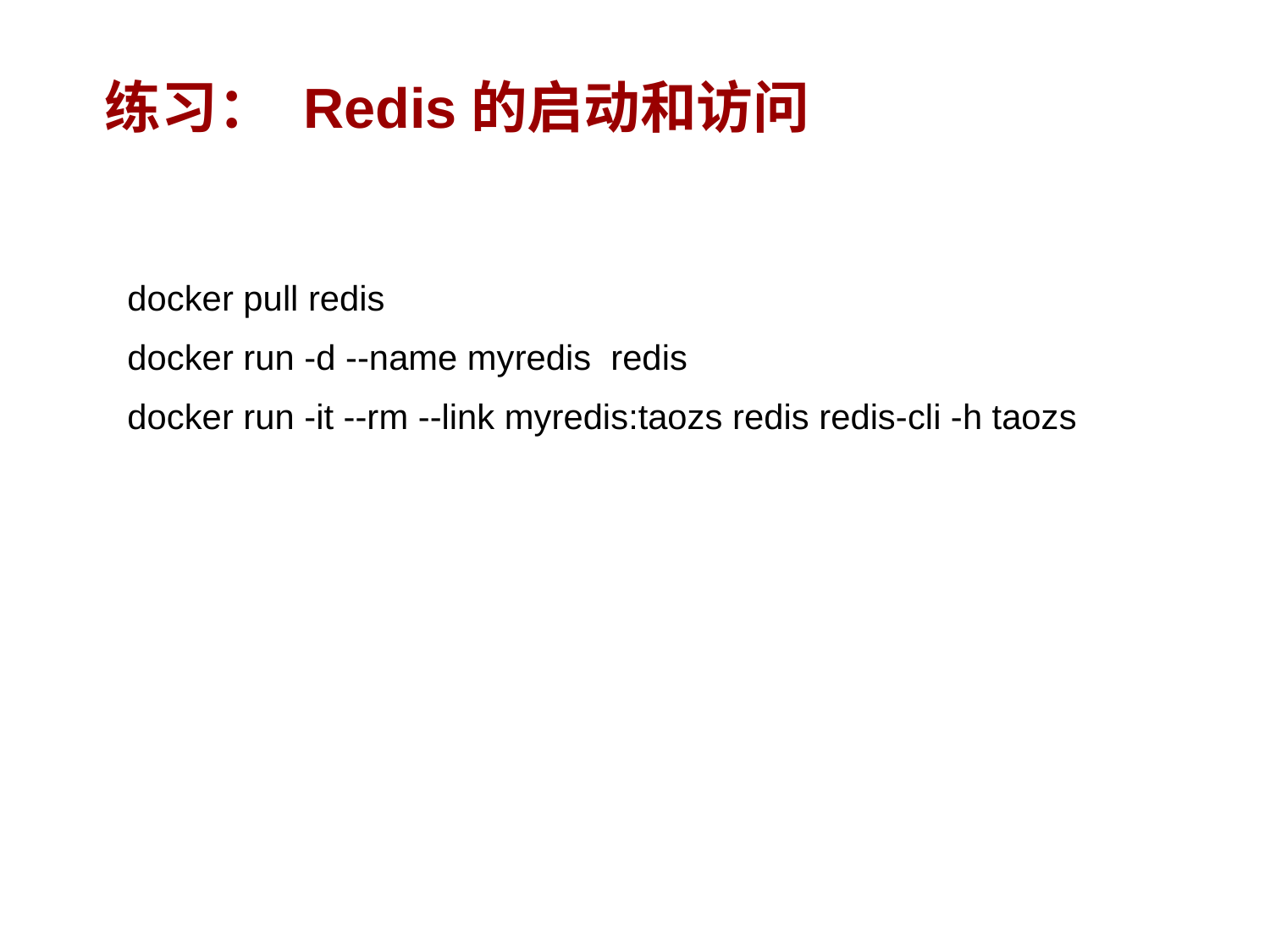

# 练习： Redis的启动和访问
docker pull redis
docker run -d --name myredis  redis
docker run -it --rm --link myredis:taozs redis redis-cli -h taozs